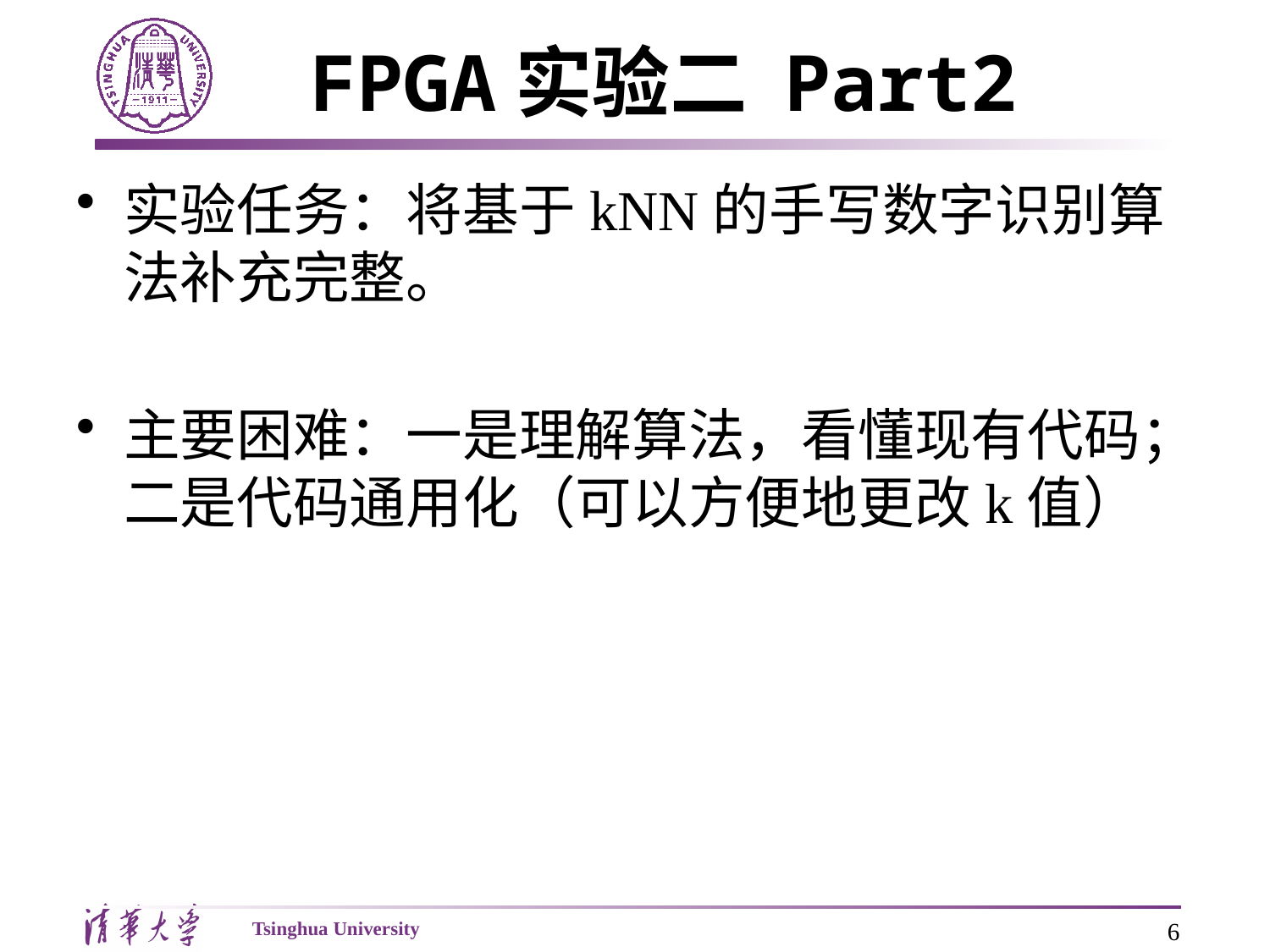

# FPGA实验二 Part2
实验任务：将基于kNN的手写数字识别算法补充完整。

主要困难：一是理解算法，看懂现有代码；二是代码通用化（可以方便地更改k值）